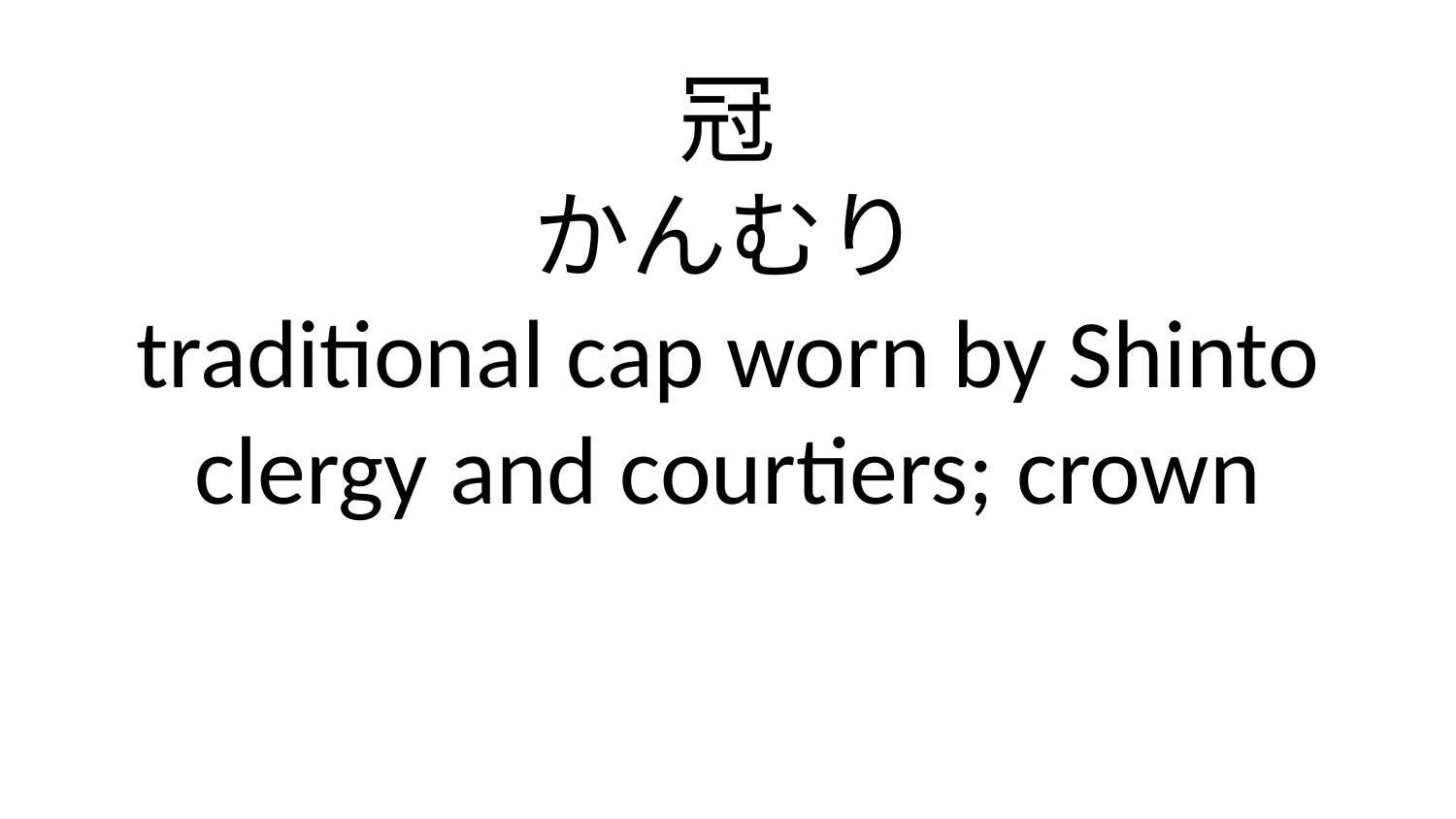

冠
かんむり
traditional cap worn by Shinto clergy and courtiers; crown